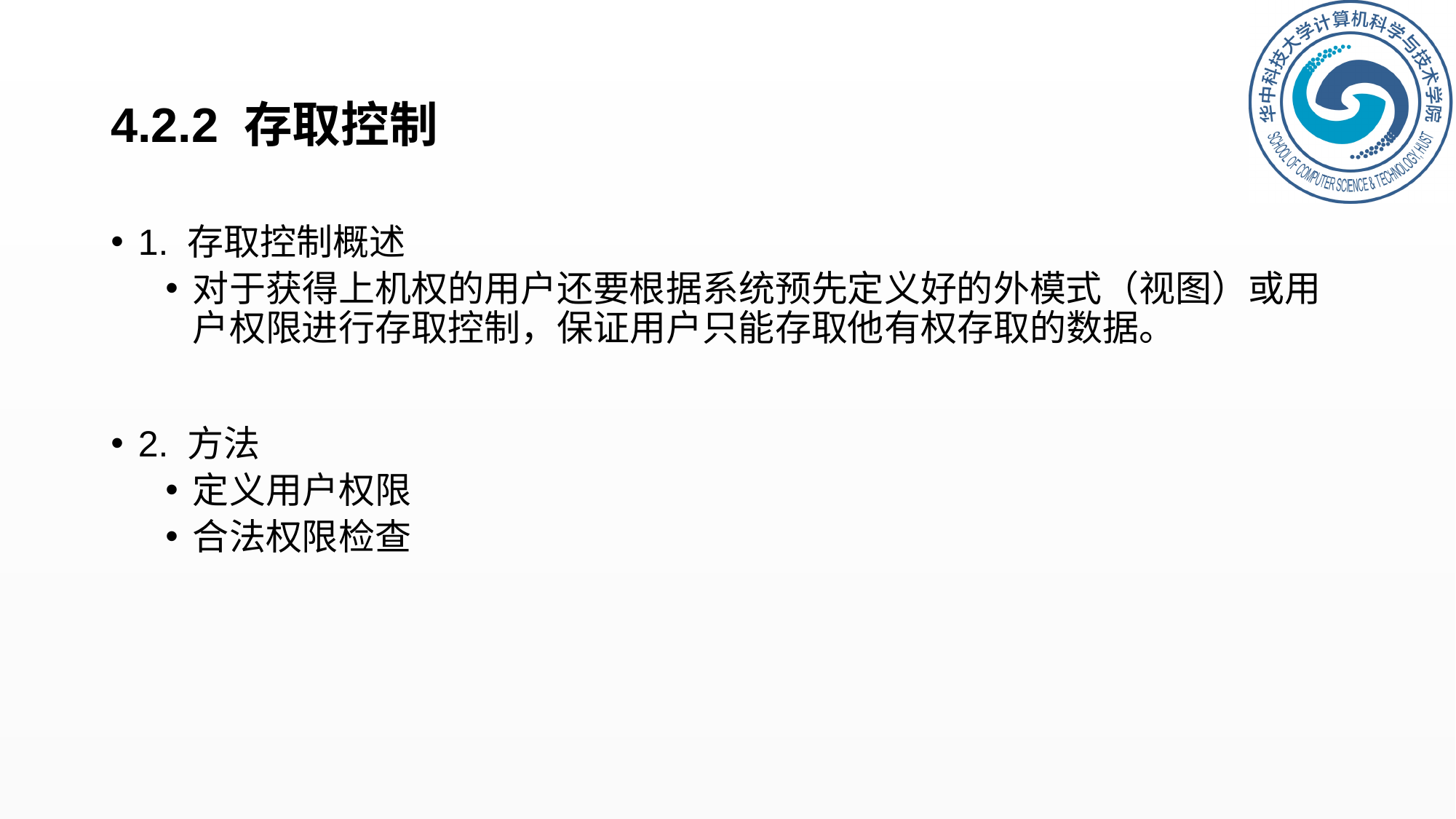

# 4.2.2 存取控制
1. 存取控制概述
对于获得上机权的用户还要根据系统预先定义好的外模式（视图）或用户权限进行存取控制，保证用户只能存取他有权存取的数据。

2. 方法
定义用户权限
合法权限检查